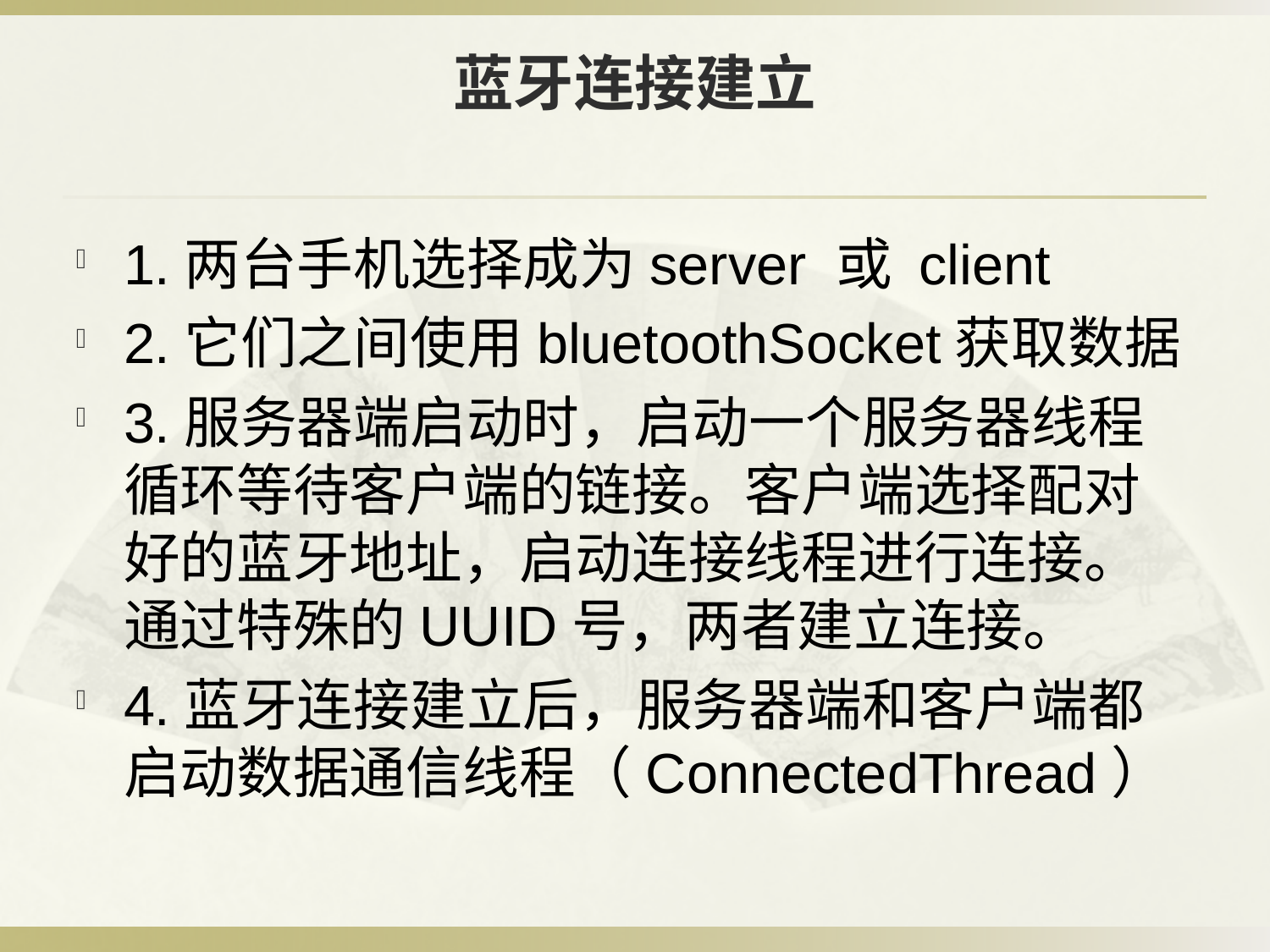

# 蓝牙连接建立
1.两台手机选择成为server 或 client
2.它们之间使用bluetoothSocket获取数据
3.服务器端启动时，启动一个服务器线程循环等待客户端的链接。客户端选择配对好的蓝牙地址，启动连接线程进行连接。通过特殊的UUID号，两者建立连接。
4.蓝牙连接建立后，服务器端和客户端都启动数据通信线程（ConnectedThread）